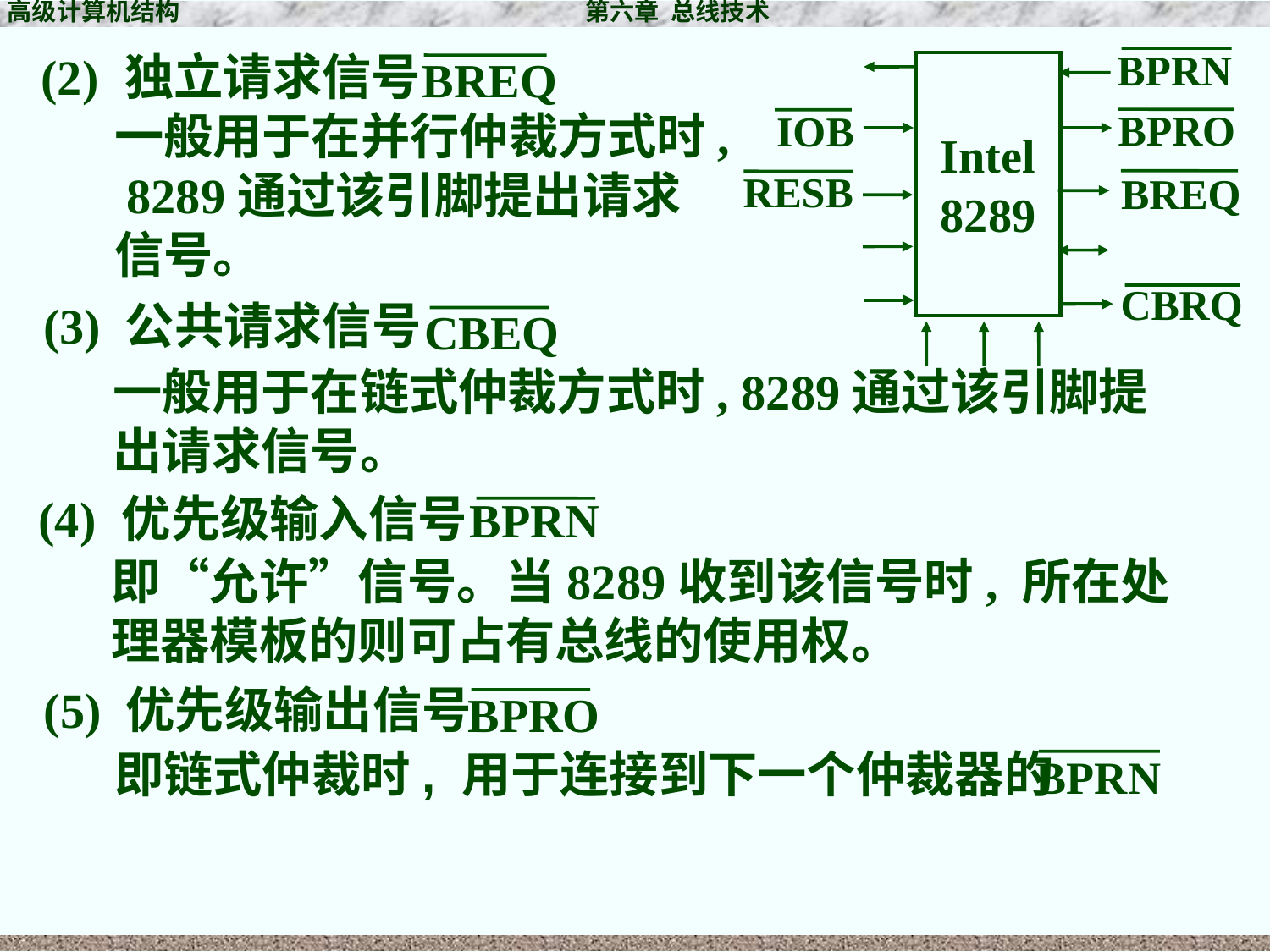

高级计算机结构                                                                       第六章  总线技术

(2) 独立请求信号
BREQ

BPRN

 Intel
 8289

IOB

RESB

BPRO

一般用于在并行仲裁方式时, 8289通过该引脚提出请求信号。
BREQ

CBRQ

(3) 公共请求信号
CBEQ

一般用于在链式仲裁方式时, 8289通过该引脚提出请求信号。
(4) 优先级输入信号
BPRN

即“允许”信号。当8289收到该信号时, 所在处理器模板的则可占有总线的使用权。
(5) 优先级输出信号
BPRO

即链式仲裁时, 用于连接到下一个仲裁器的
BPRN